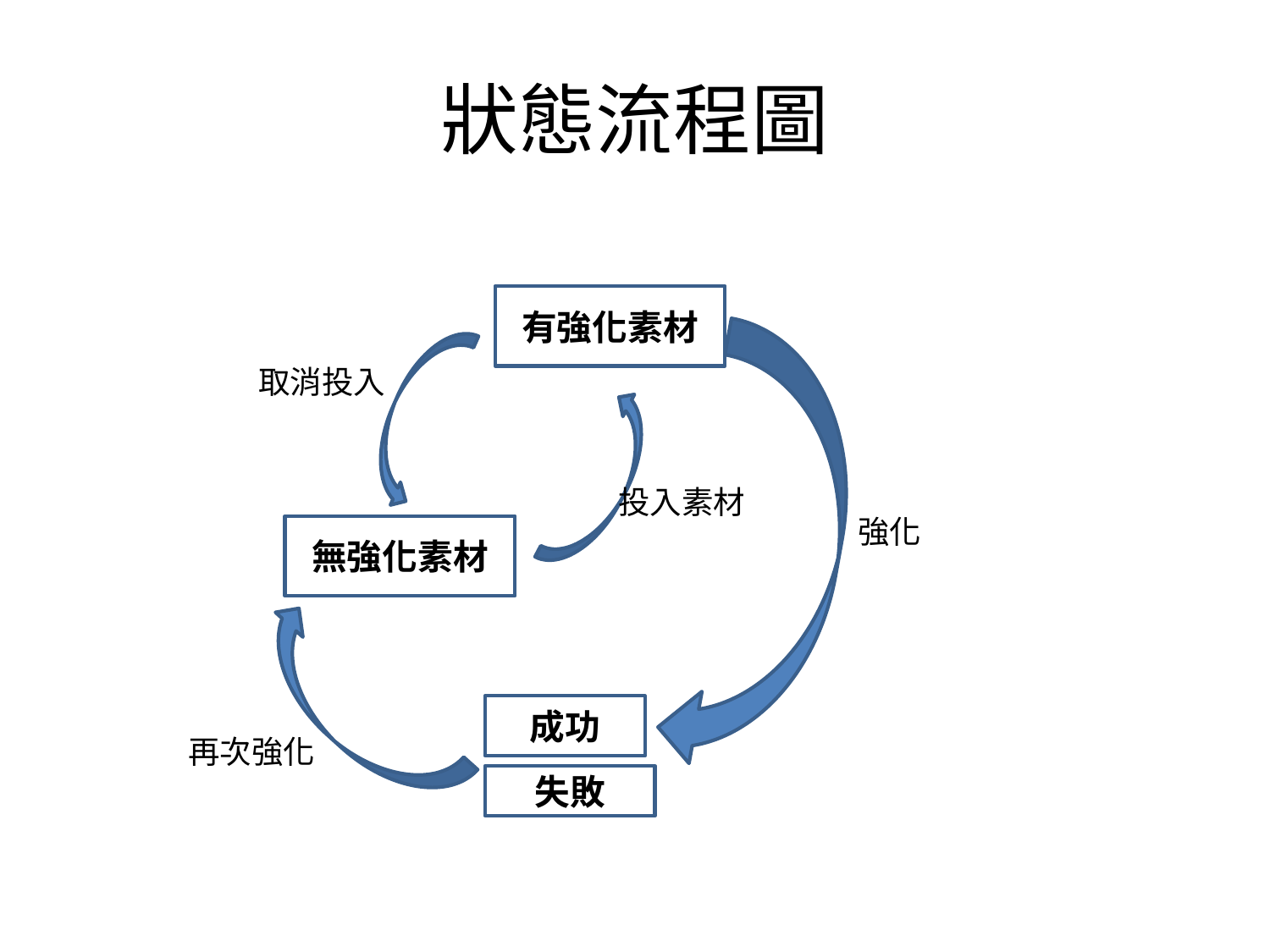

# 狀態流程圖
有強化素材

取消投入

投入素材
強化
無強化素材

成功
再次強化
失敗